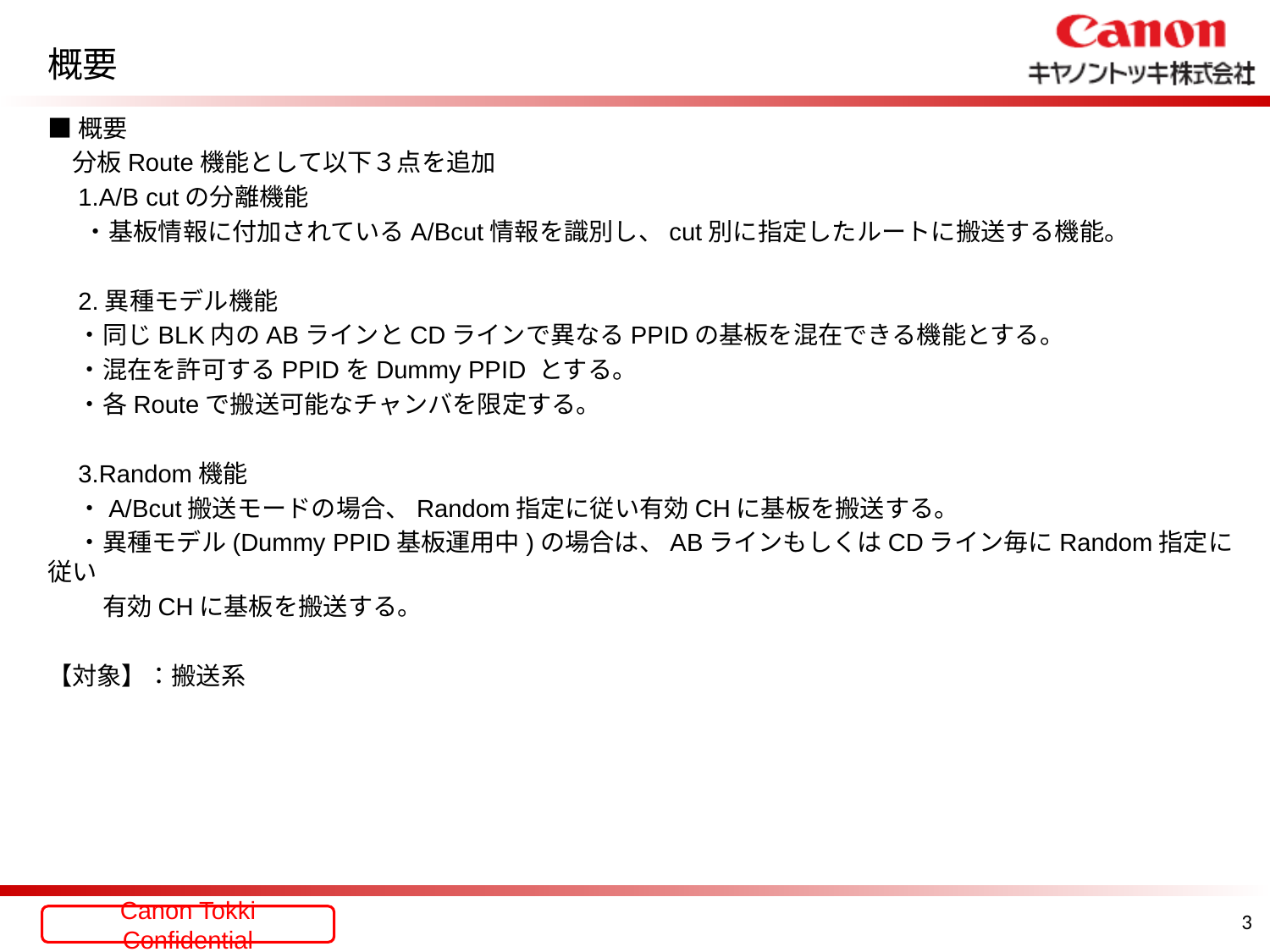

概要
■概要
　分板Route機能として以下３点を追加
　1.A/B cutの分離機能
 　・基板情報に付加されているA/Bcut情報を識別し、cut別に指定したルートに搬送する機能。

　2.異種モデル機能
　 ・同じBLK内のABラインとCDラインで異なるPPIDの基板を混在できる機能とする。
　 ・混在を許可するPPIDをDummy PPID とする。
　 ・各Routeで搬送可能なチャンバを限定する。

　3.Random機能
　 ・A/Bcut搬送モードの場合、Random指定に従い有効CHに基板を搬送する。
　 ・異種モデル(Dummy PPID基板運用中)の場合は、ABラインもしくはCDライン毎にRandom指定に従い
　　 有効CHに基板を搬送する。

【対象】：搬送系

3